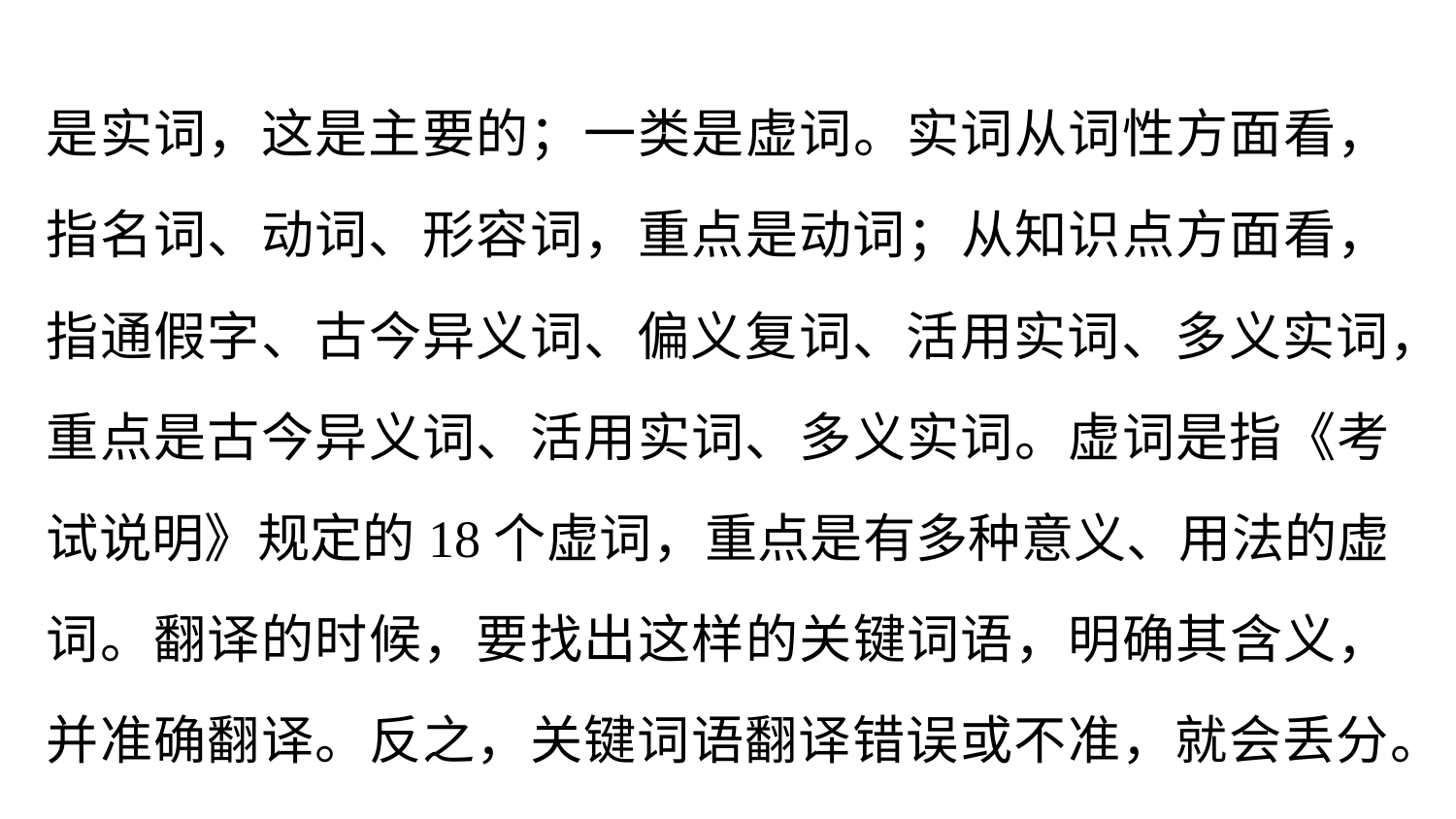

是实词，这是主要的；一类是虚词。实词从词性方面看，指名词、动词、形容词，重点是动词；从知识点方面看，指通假字、古今异义词、偏义复词、活用实词、多义实词，重点是古今异义词、活用实词、多义实词。虚词是指《考试说明》规定的18个虚词，重点是有多种意义、用法的虚词。翻译的时候，要找出这样的关键词语，明确其含义，并准确翻译。反之，关键词语翻译错误或不准，就会丢分。